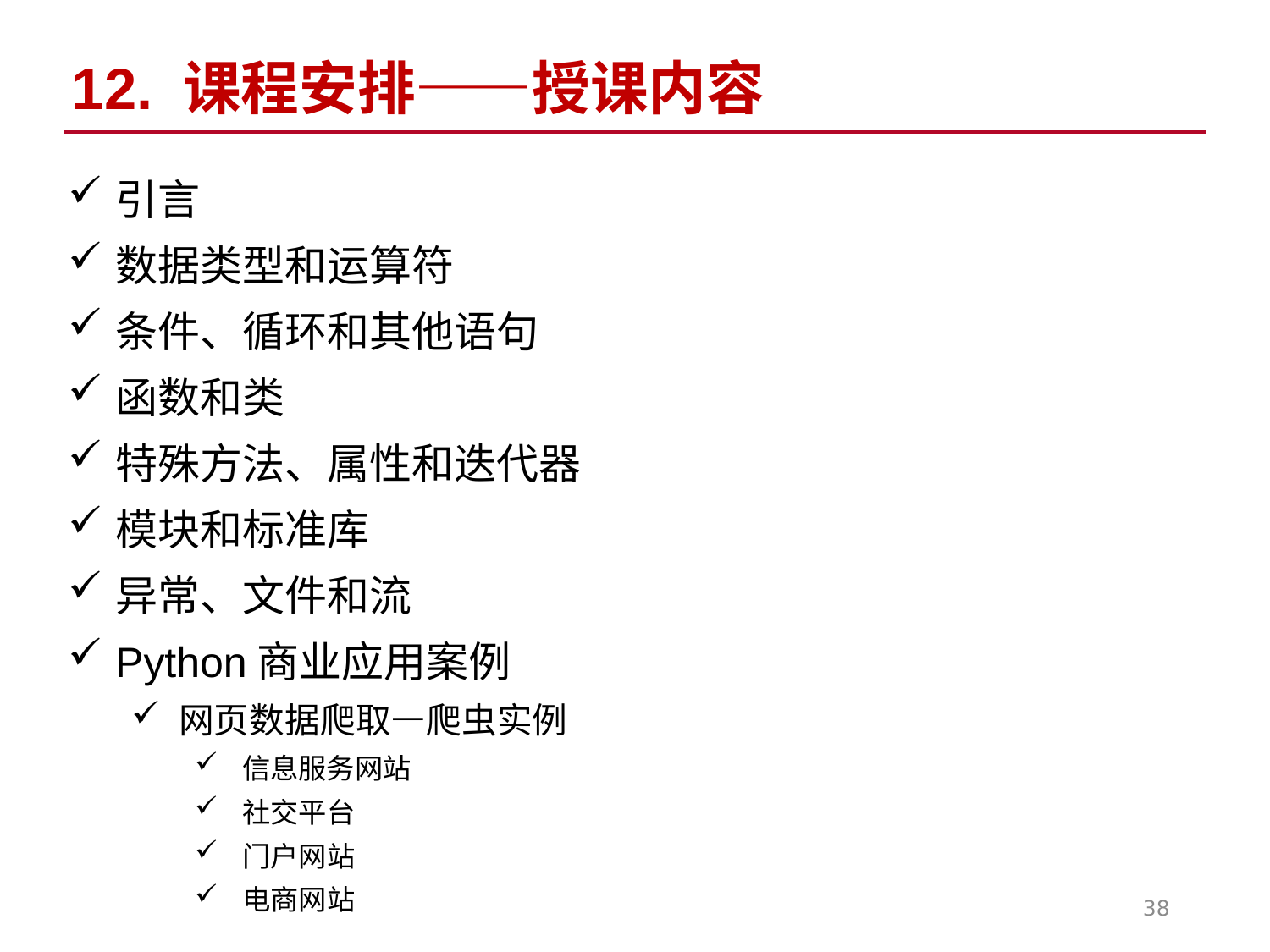

12. 课程安排——授课内容
引言
数据类型和运算符
条件、循环和其他语句
函数和类
特殊方法、属性和迭代器
模块和标准库
异常、文件和流
Python商业应用案例
网页数据爬取—爬虫实例
信息服务网站
社交平台
门户网站
电商网站
38